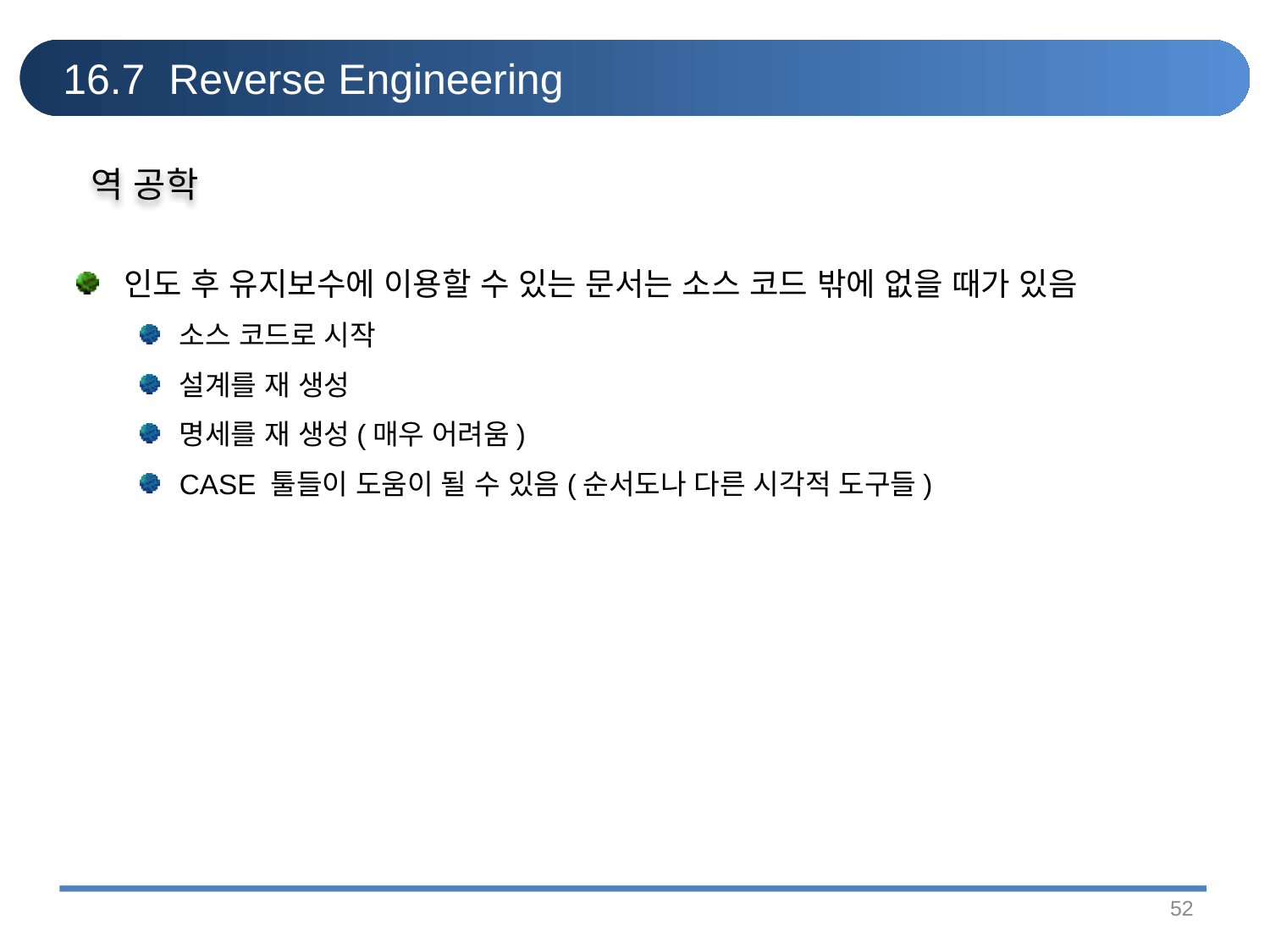

# 16.7  Reverse Engineering
역 공학
인도 후 유지보수에 이용할 수 있는 문서는 소스 코드 밖에 없을 때가 있음
소스 코드로 시작
설계를 재 생성
명세를 재 생성(매우 어려움)
CASE 툴들이 도움이 될 수 있음(순서도나 다른 시각적 도구들)

52